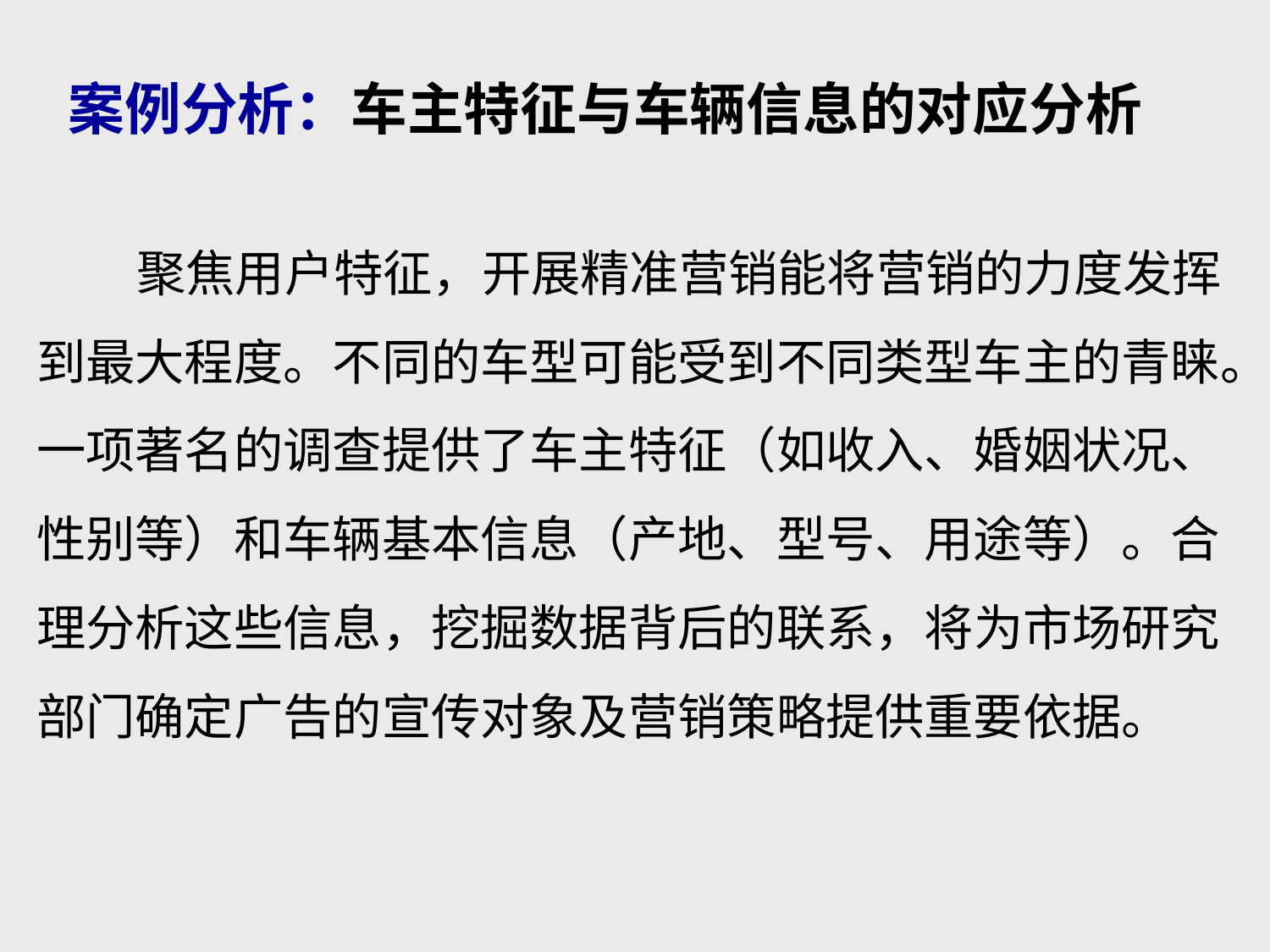

案例分析：车主特征与车辆信息的对应分析
聚焦用户特征，开展精准营销能将营销的力度发挥到最大程度。不同的车型可能受到不同类型车主的青睐。一项著名的调查提供了车主特征（如收入、婚姻状况、性别等）和车辆基本信息（产地、型号、用途等）。合理分析这些信息，挖掘数据背后的联系，将为市场研究部门确定广告的宣传对象及营销策略提供重要依据。